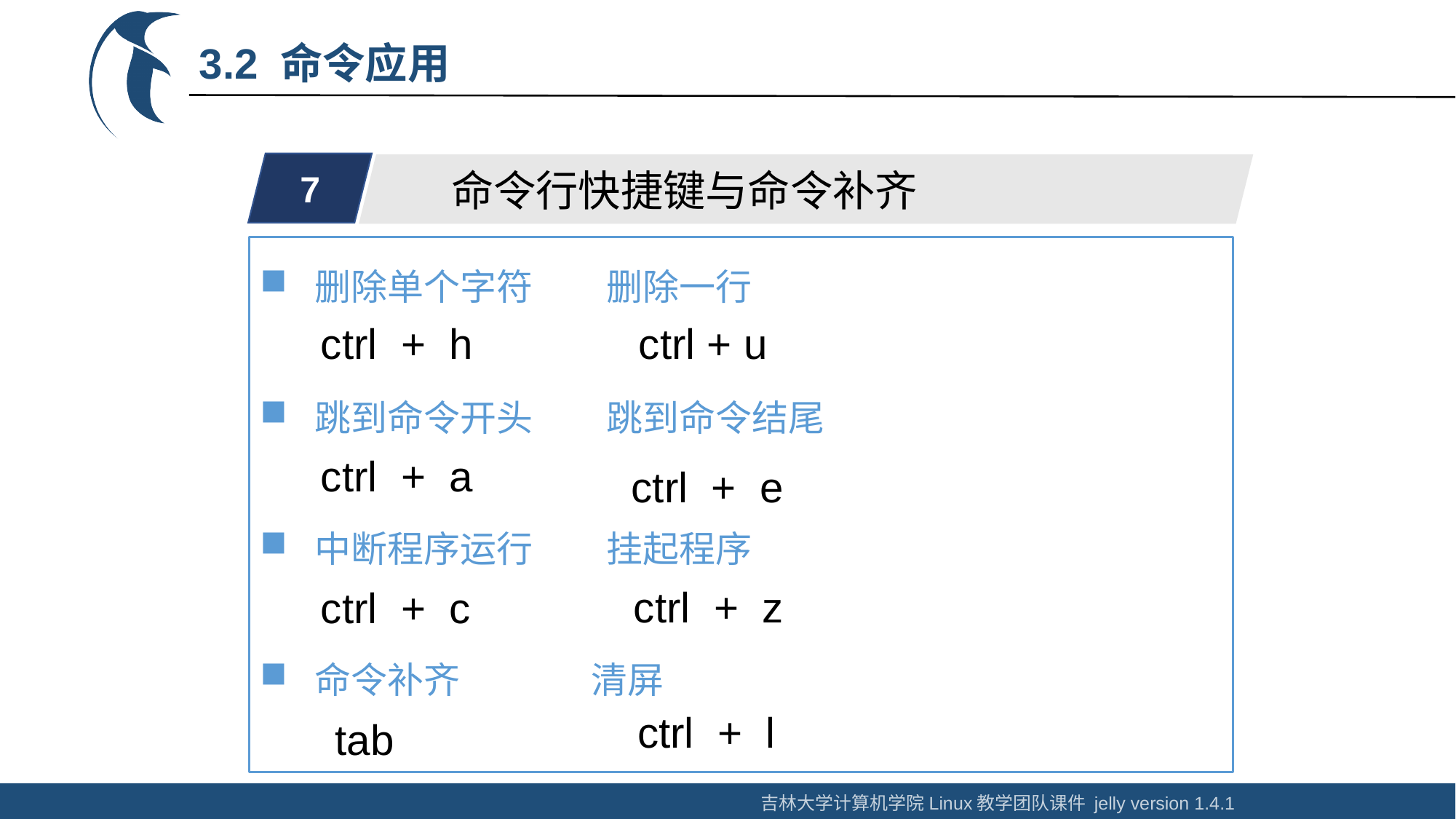

3.2 命令应用
7
命令行快捷键与命令补齐
删除单个字符         删除一行

跳到命令开头         跳到命令结尾

中断程序运行         挂起程序

命令补齐                清屏

ctrl  +  h
ctrl + u
ctrl  +  a
ctrl  +  e
ctrl  +  z
ctrl  +  c
ctrl  +  l
tab